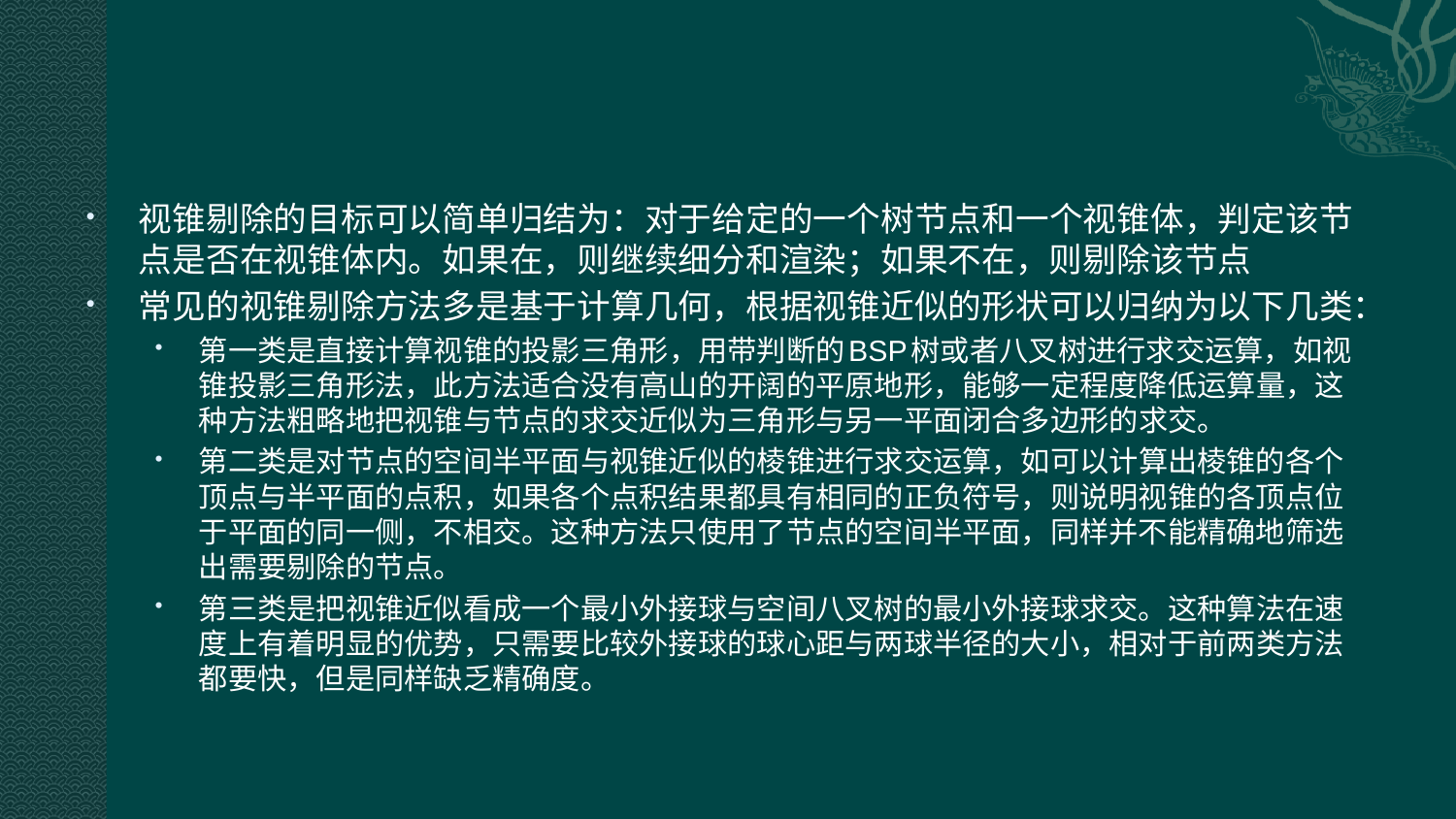

#
视锥剔除的目标可以简单归结为：对于给定的一个树节点和一个视锥体，判定该节点是否在视锥体内。如果在，则继续细分和渲染；如果不在，则剔除该节点
常见的视锥剔除方法多是基于计算几何，根据视锥近似的形状可以归纳为以下几类：
第一类是直接计算视锥的投影三角形，用带判断的BSP树或者八叉树进行求交运算，如视锥投影三角形法，此方法适合没有高山的开阔的平原地形，能够一定程度降低运算量，这种方法粗略地把视锥与节点的求交近似为三角形与另一平面闭合多边形的求交。
第二类是对节点的空间半平面与视锥近似的棱锥进行求交运算，如可以计算出棱锥的各个顶点与半平面的点积，如果各个点积结果都具有相同的正负符号，则说明视锥的各顶点位于平面的同一侧，不相交。这种方法只使用了节点的空间半平面，同样并不能精确地筛选出需要剔除的节点。
第三类是把视锥近似看成一个最小外接球与空间八叉树的最小外接球求交。这种算法在速度上有着明显的优势，只需要比较外接球的球心距与两球半径的大小，相对于前两类方法都要快，但是同样缺乏精确度。